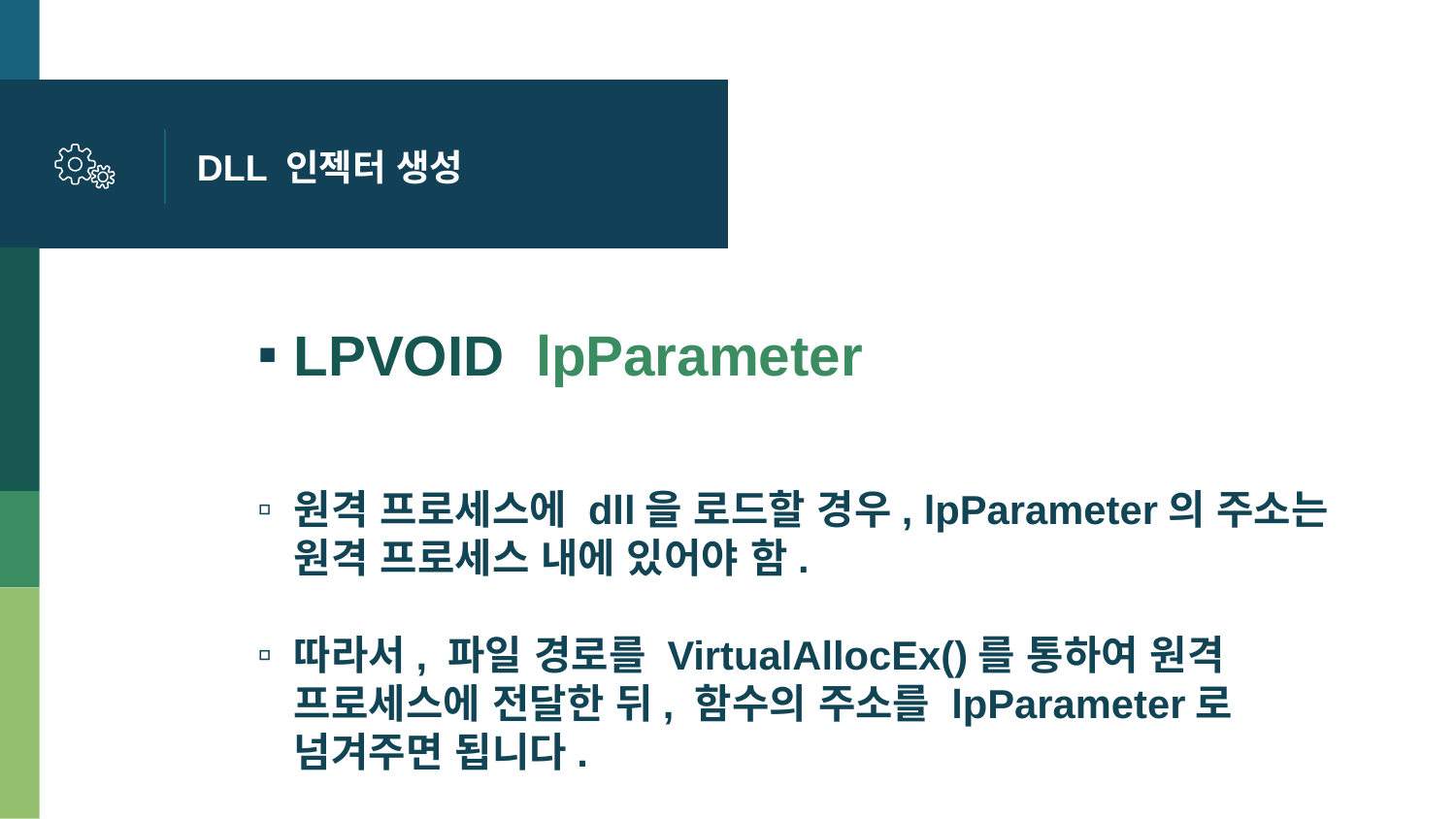

# DLL 인젝터 생성

LPVOID  lpParameter

원격 프로세스에 dll을 로드할 경우, lpParameter의 주소는 원격 프로세스 내에 있어야 함.

따라서, 파일 경로를 VirtualAllocEx()를 통하여 원격 프로세스에 전달한 뒤, 함수의 주소를 lpParameter로 넘겨주면 됩니다.